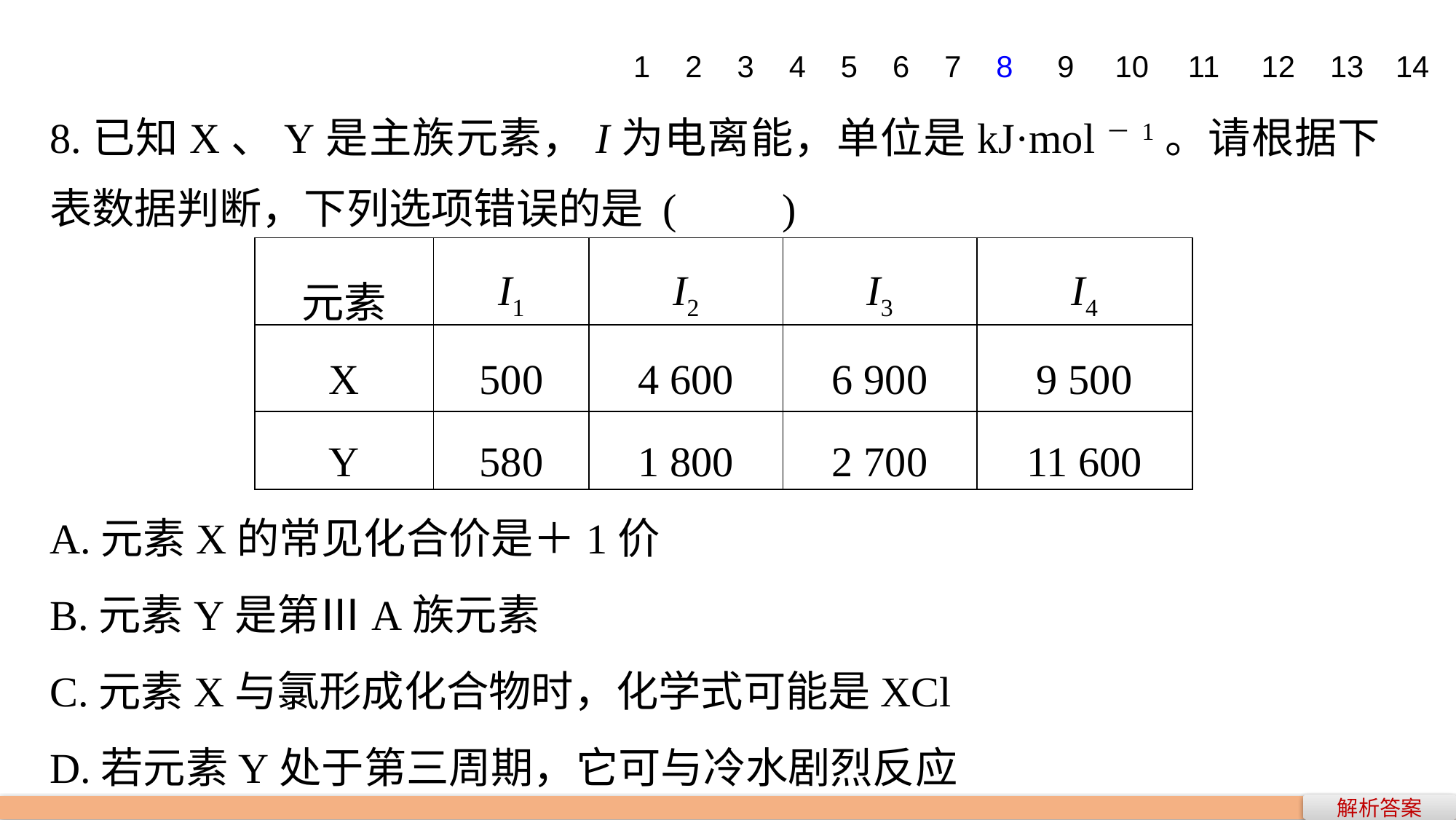

1
2
3
4
5
6
7
8
9
10
11
12
13
14
8.已知X、Y是主族元素，I为电离能，单位是kJ·mol－1。请根据下表数据判断，下列选项错误的是 (　　)
| 元素 | I1 | I2 | I3 | I4 |
| --- | --- | --- | --- | --- |
| X | 500 | 4 600 | 6 900 | 9 500 |
| Y | 580 | 1 800 | 2 700 | 11 600 |
A.元素X的常见化合价是＋1价
B.元素Y是第ⅢA族元素
C.元素X与氯形成化合物时，化学式可能是XCl
D.若元素Y处于第三周期，它可与冷水剧烈反应
解析答案